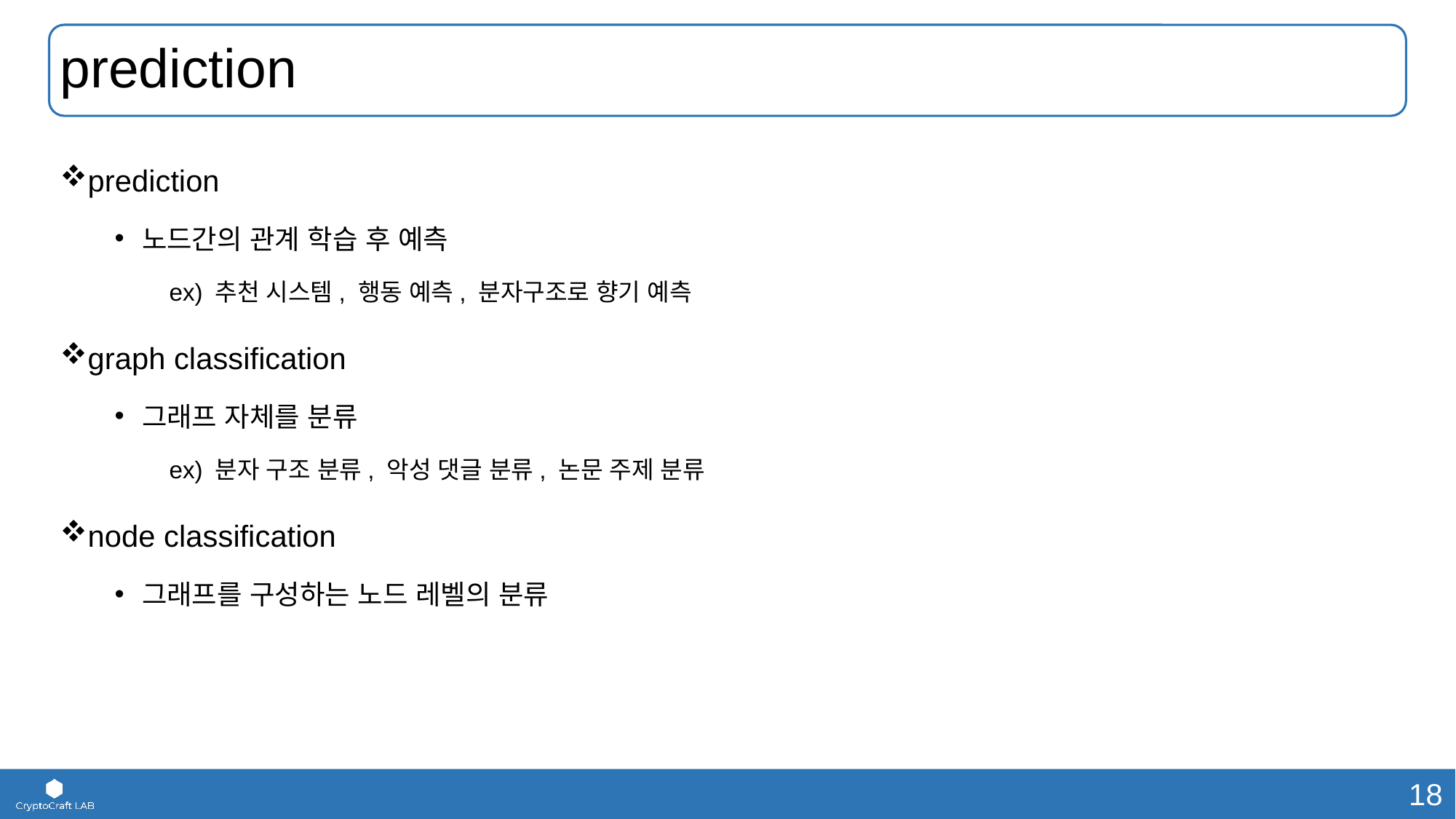

# prediction
prediction
노드간의 관계 학습 후 예측
ex) 추천 시스템, 행동 예측, 분자구조로 향기 예측
graph classification
그래프 자체를 분류
ex) 분자 구조 분류, 악성 댓글 분류, 논문 주제 분류
node classification
그래프를 구성하는 노드 레벨의 분류